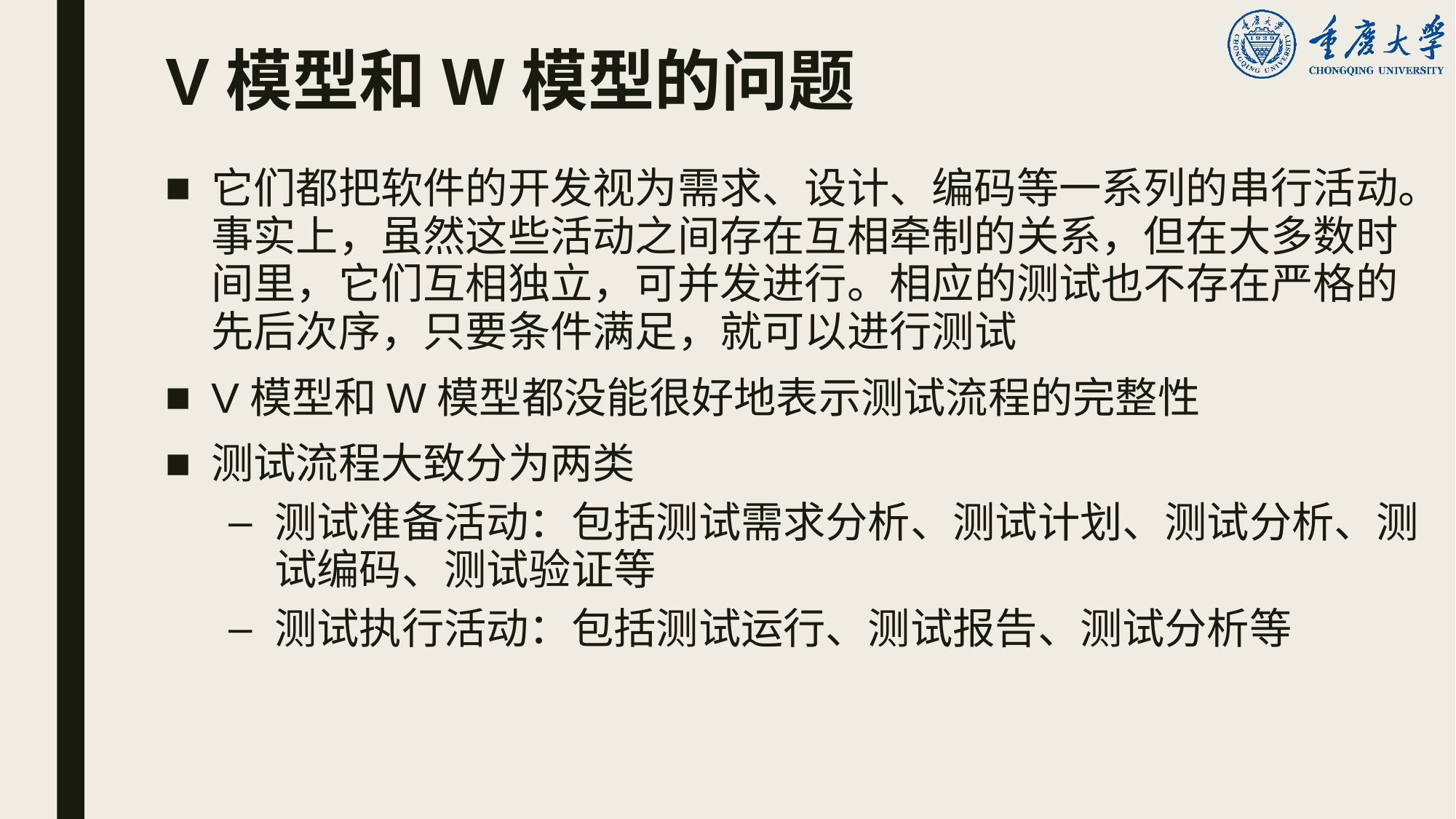

# V模型和W模型的问题
它们都把软件的开发视为需求、设计、编码等一系列的串行活动。事实上，虽然这些活动之间存在互相牵制的关系，但在大多数时间里，它们互相独立，可并发进行。相应的测试也不存在严格的先后次序，只要条件满足，就可以进行测试
V模型和W模型都没能很好地表示测试流程的完整性
测试流程大致分为两类
测试准备活动：包括测试需求分析、测试计划、测试分析、测试编码、测试验证等
测试执行活动：包括测试运行、测试报告、测试分析等